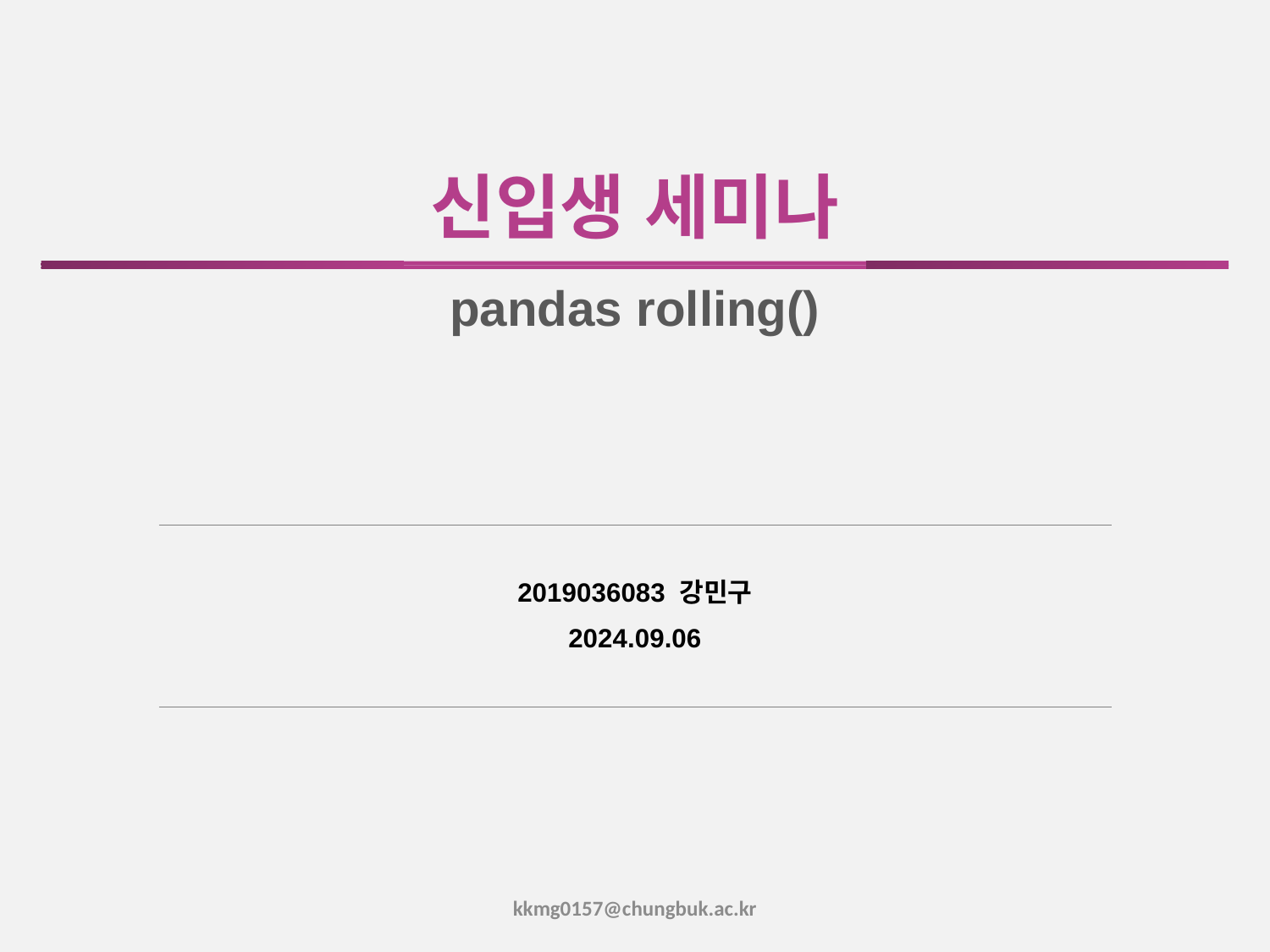

# 신입생 세미나
pandas rolling()
2019036083 강민구
2024.09.06
kkmg0157@chungbuk.ac.kr